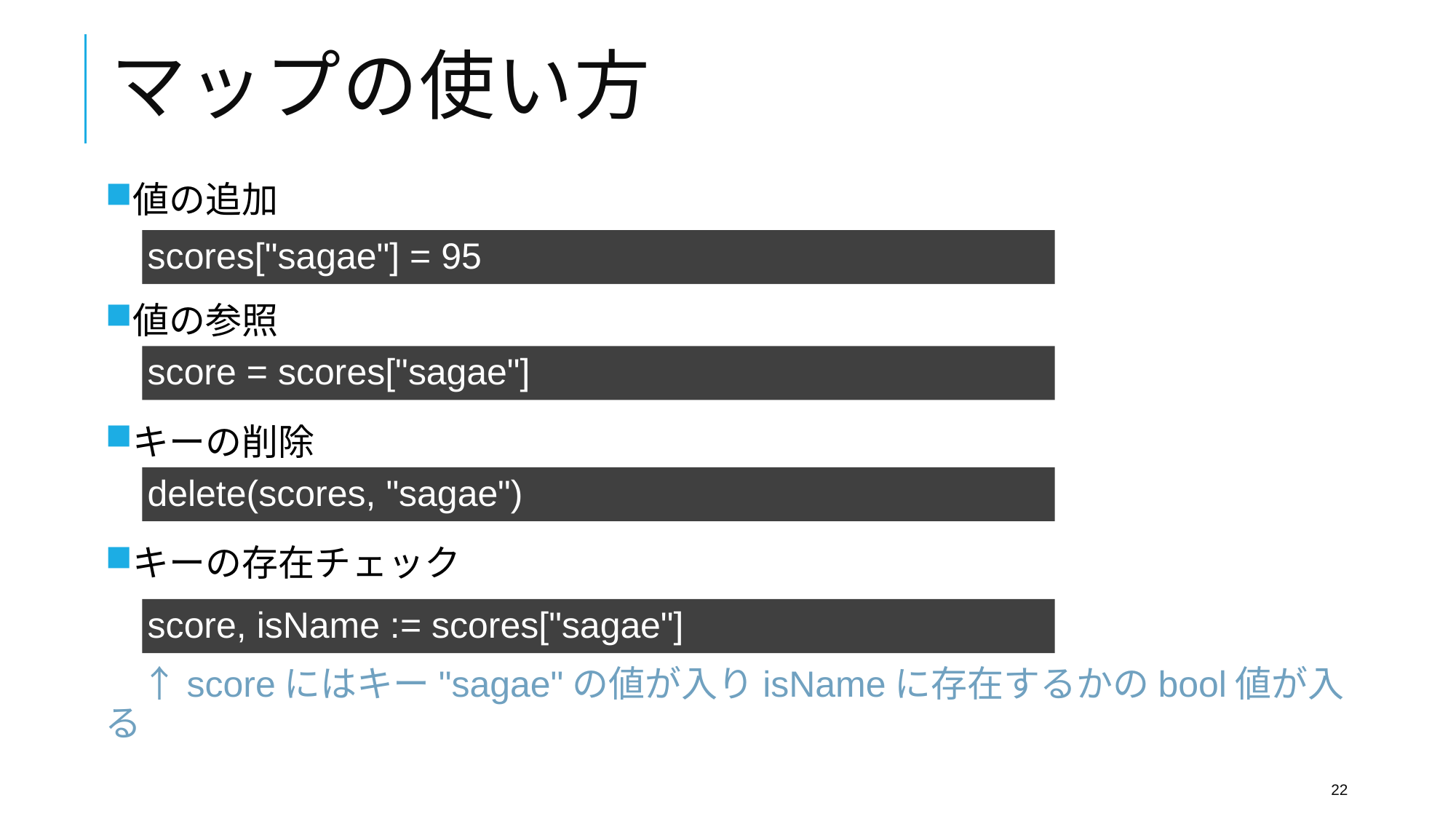

# マップの使い方
値の追加

値の参照

キーの削除

キーの存在チェック

　↑scoreにはキー"sagae"の値が入りisNameに存在するかのbool値が入る

scores["sagae"] = 95
score = scores["sagae"]
delete(scores, "sagae")
score, isName := scores["sagae"]
22